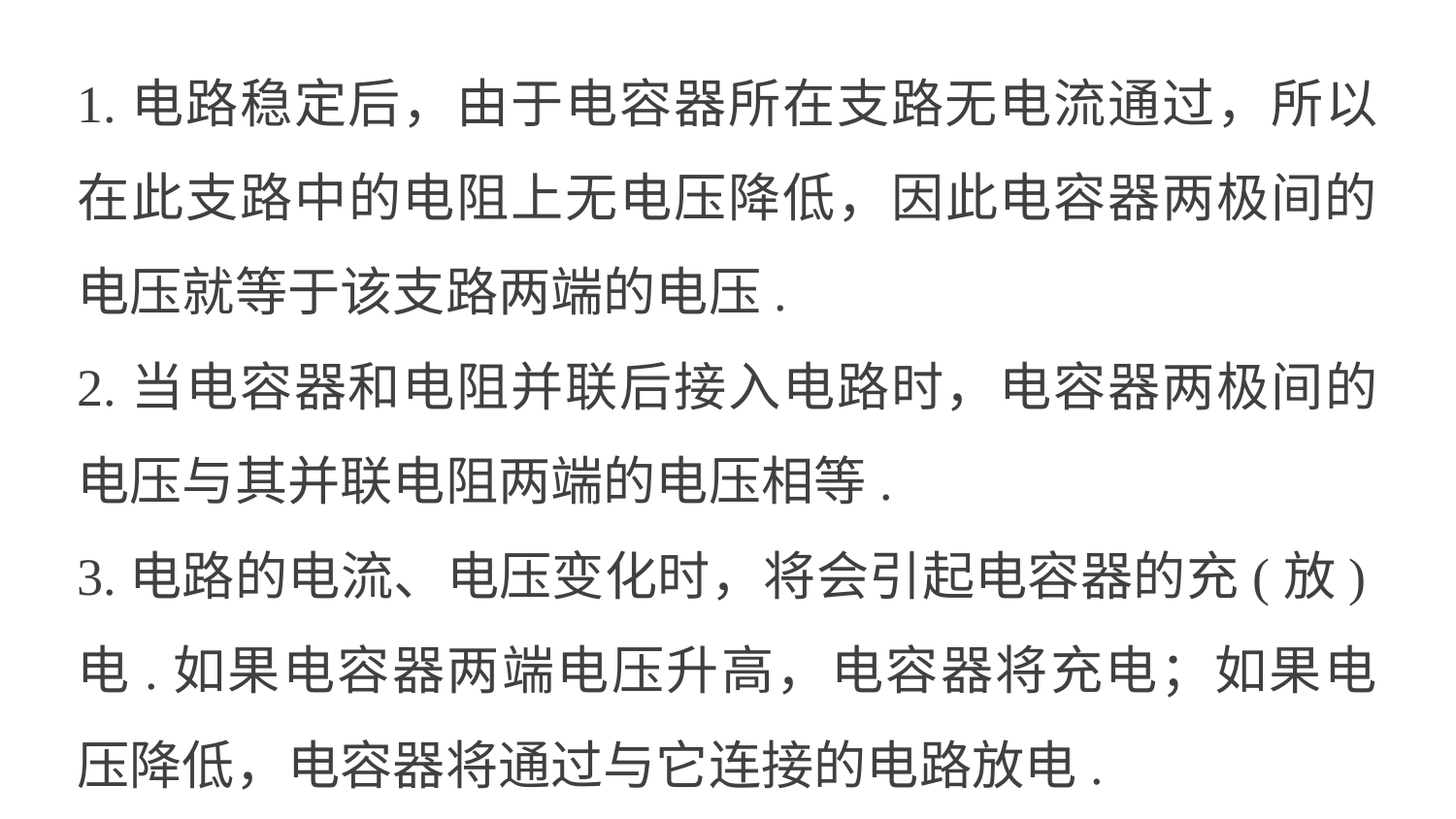

1.电路稳定后，由于电容器所在支路无电流通过，所以在此支路中的电阻上无电压降低，因此电容器两极间的电压就等于该支路两端的电压.
2.当电容器和电阻并联后接入电路时，电容器两极间的电压与其并联电阻两端的电压相等.
3.电路的电流、电压变化时，将会引起电容器的充(放)电.如果电容器两端电压升高，电容器将充电；如果电压降低，电容器将通过与它连接的电路放电.